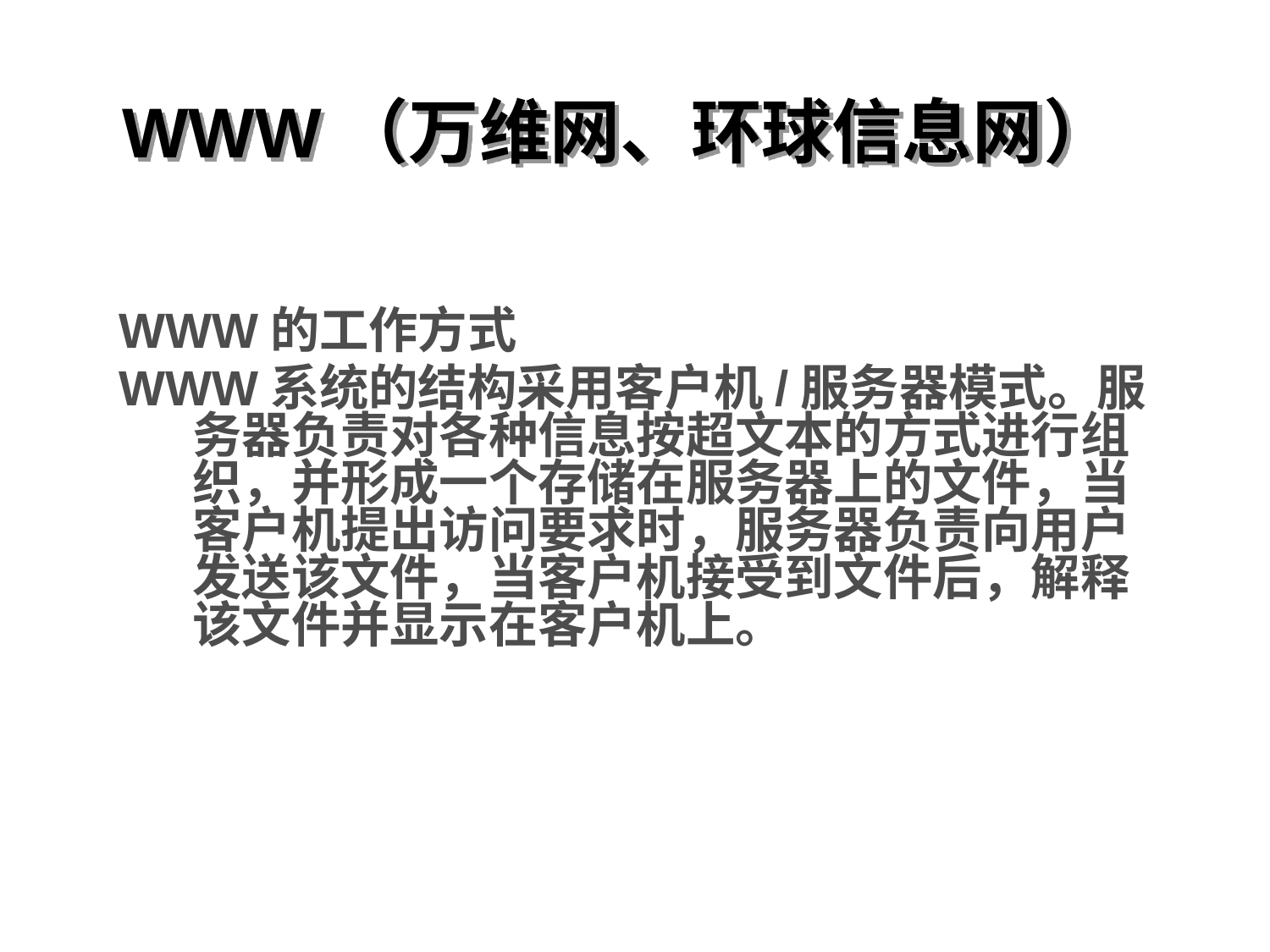

# WWW（万维网、环球信息网）

WWW的工作方式
WWW系统的结构采用客户机/服务器模式。服务器负责对各种信息按超文本的方式进行组织，并形成一个存储在服务器上的文件，当客户机提出访问要求时，服务器负责向用户发送该文件，当客户机接受到文件后，解释该文件并显示在客户机上。